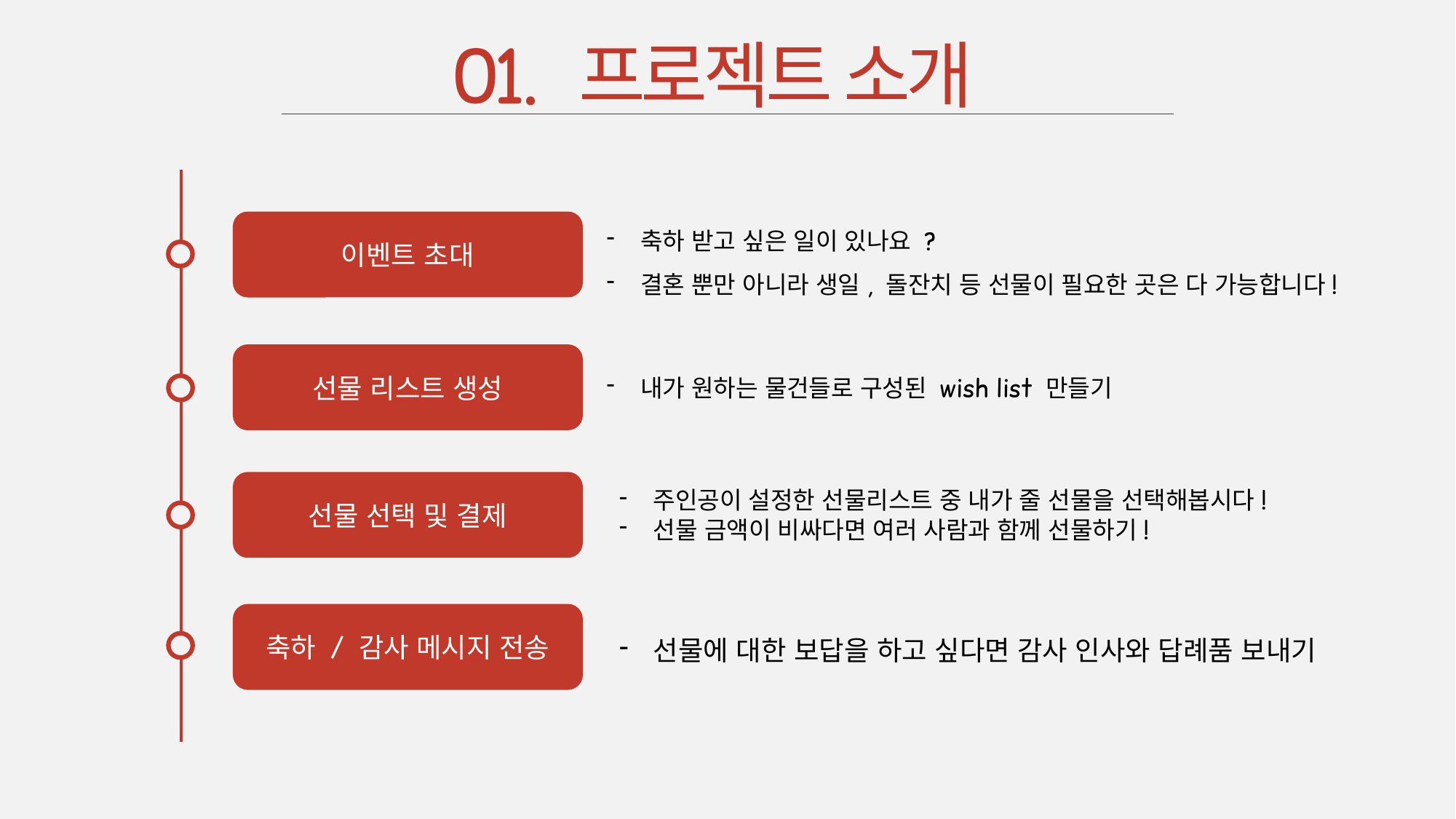

01. 프로젝트 소개
축하 받고 싶은 일이 있나요 ?
결혼 뿐만 아니라 생일, 돌잔치 등 선물이 필요한 곳은 다 가능합니다!
이벤트 초대

선물 리스트 생성
내가 원하는 물건들로 구성된 wish list 만들기

선물 선택 및 결제
주인공이 설정한 선물리스트 중 내가 줄 선물을 선택해봅시다!
선물 금액이 비싸다면 여러 사람과 함께 선물하기!

축하 / 감사 메시지 전송
선물에 대한 보답을 하고 싶다면 감사 인사와 답례품 보내기